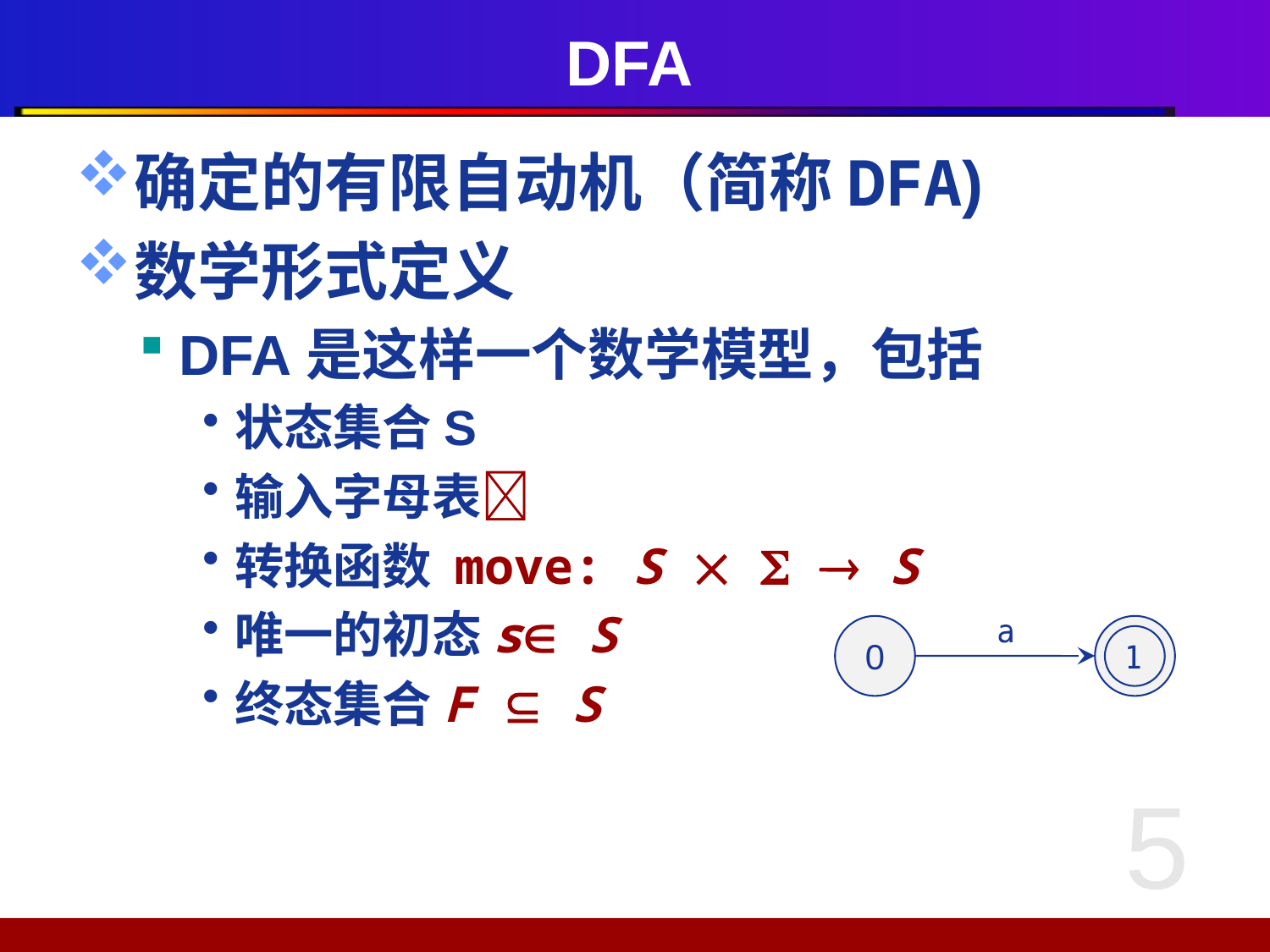

# DFA
确定的有限自动机（简称DFA)
数学形式定义
DFA是这样一个数学模型，包括
状态集合S
输入字母表Σ
转换函数 move: S × Σ → S
唯一的初态s∈ S
终态集合F ⊆ S
a
0

1

5